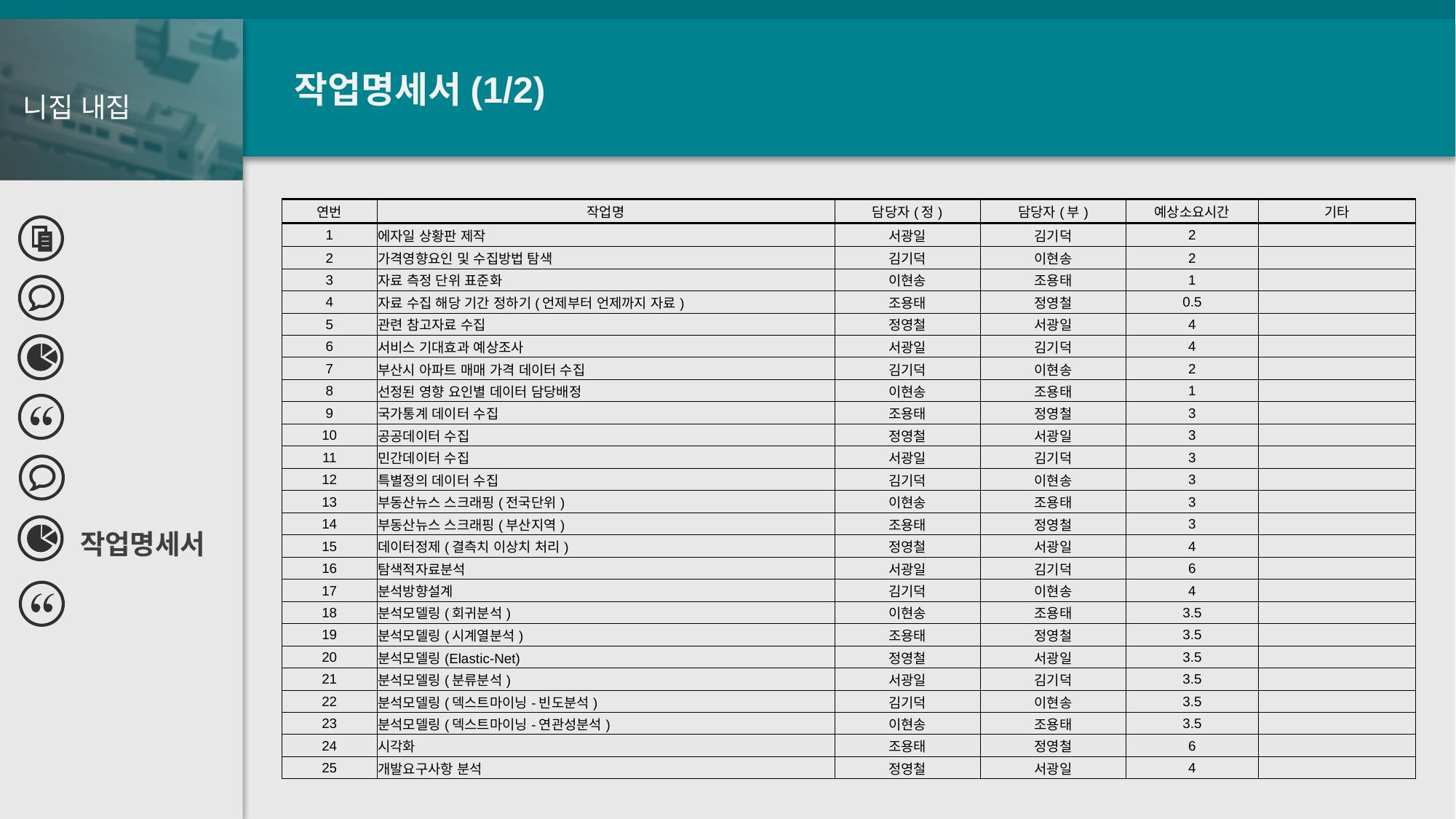

작업명세서(1/2)
| 연번 | 작업명 | 담당자(정) | 담당자(부) | 예상소요시간 | 기타 |
| --- | --- | --- | --- | --- | --- |
| 1 | 에자일 상황판 제작 | 서광일 | 김기덕 | 2 |  |
| 2 | 가격영향요인 및 수집방법 탐색 | 김기덕 | 이현송 | 2 |  |
| 3 | 자료 측정 단위 표준화 | 이현송 | 조용태 | 1 |  |
| 4 | 자료 수집 해당 기간 정하기(언제부터 언제까지 자료) | 조용태 | 정영철 | 0.5 |  |
| 5 | 관련 참고자료 수집 | 정영철 | 서광일 | 4 |  |
| 6 | 서비스 기대효과 예상조사 | 서광일 | 김기덕 | 4 |  |
| 7 | 부산시 아파트 매매 가격 데이터 수집 | 김기덕 | 이현송 | 2 |  |
| 8 | 선정된 영향 요인별 데이터 담당배정 | 이현송 | 조용태 | 1 |  |
| 9 | 국가통계 데이터 수집 | 조용태 | 정영철 | 3 |  |
| 10 | 공공데이터 수집 | 정영철 | 서광일 | 3 |  |
| 11 | 민간데이터 수집 | 서광일 | 김기덕 | 3 |  |
| 12 | 특별정의 데이터 수집 | 김기덕 | 이현송 | 3 |  |
| 13 | 부동산뉴스 스크래핑(전국단위) | 이현송 | 조용태 | 3 |  |
| 14 | 부동산뉴스 스크래핑(부산지역) | 조용태 | 정영철 | 3 |  |
| 15 | 데이터정제(결측치 이상치 처리) | 정영철 | 서광일 | 4 |  |
| 16 | 탐색적자료분석 | 서광일 | 김기덕 | 6 |  |
| 17 | 분석방향설계 | 김기덕 | 이현송 | 4 |  |
| 18 | 분석모델링(회귀분석) | 이현송 | 조용태 | 3.5 |  |
| 19 | 분석모델링(시계열분석) | 조용태 | 정영철 | 3.5 |  |
| 20 | 분석모델링(Elastic-Net) | 정영철 | 서광일 | 3.5 |  |
| 21 | 분석모델링(분류분석) | 서광일 | 김기덕 | 3.5 |  |
| 22 | 분석모델링(덱스트마이닝-빈도분석) | 김기덕 | 이현송 | 3.5 |  |
| 23 | 분석모델링(덱스트마이닝-연관성분석) | 이현송 | 조용태 | 3.5 |  |
| 24 | 시각화 | 조용태 | 정영철 | 6 |  |
| 25 | 개발요구사항 분석 | 정영철 | 서광일 | 4 |  |
작업명세서